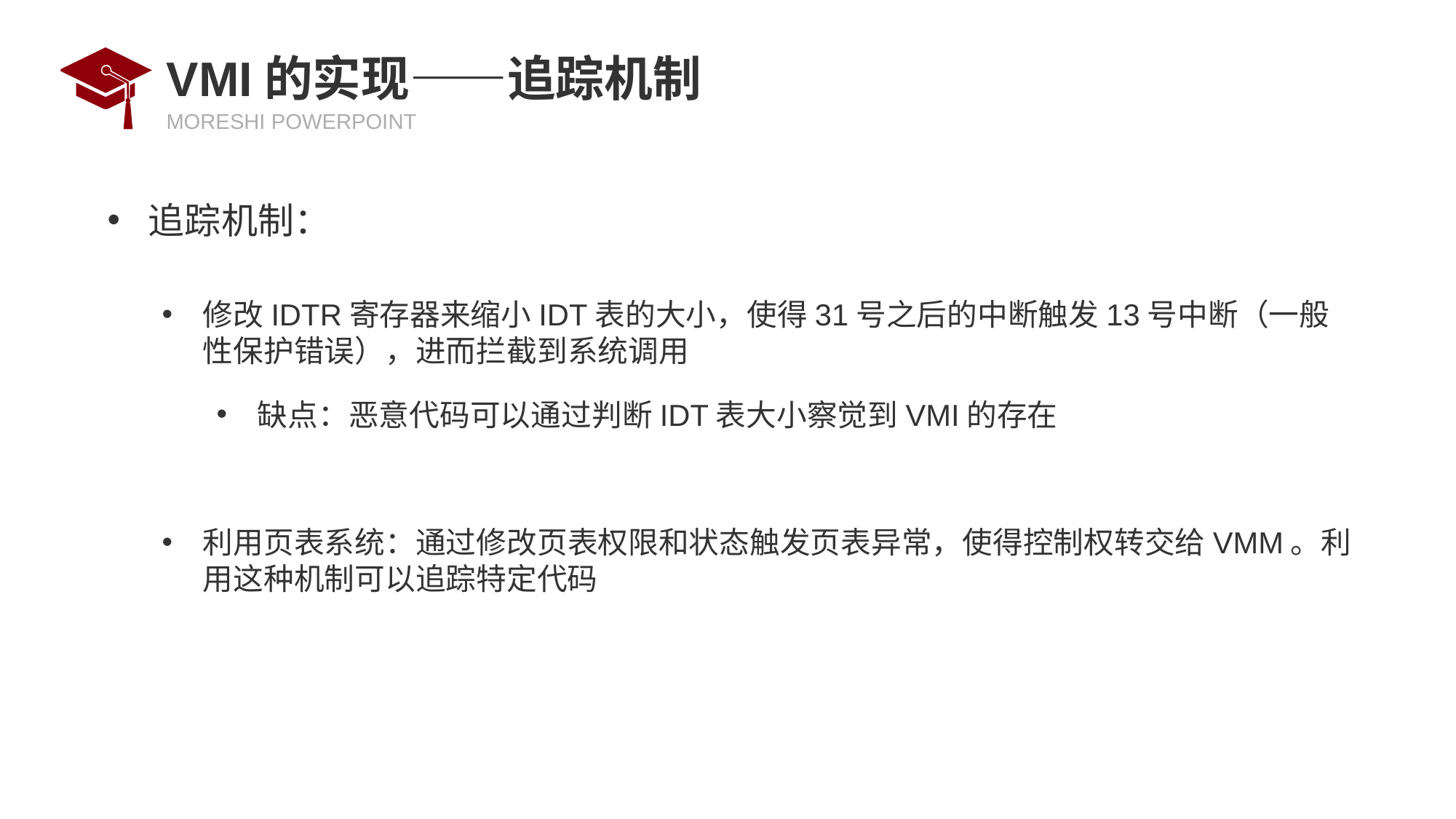

# VMI的实现——追踪机制
追踪机制：

修改IDTR寄存器来缩小IDT表的大小，使得31号之后的中断触发13号中断（一般性保护错误），进而拦截到系统调用
缺点：恶意代码可以通过判断IDT表大小察觉到VMI的存在

利用页表系统：通过修改页表权限和状态触发页表异常，使得控制权转交给VMM。利用这种机制可以追踪特定代码